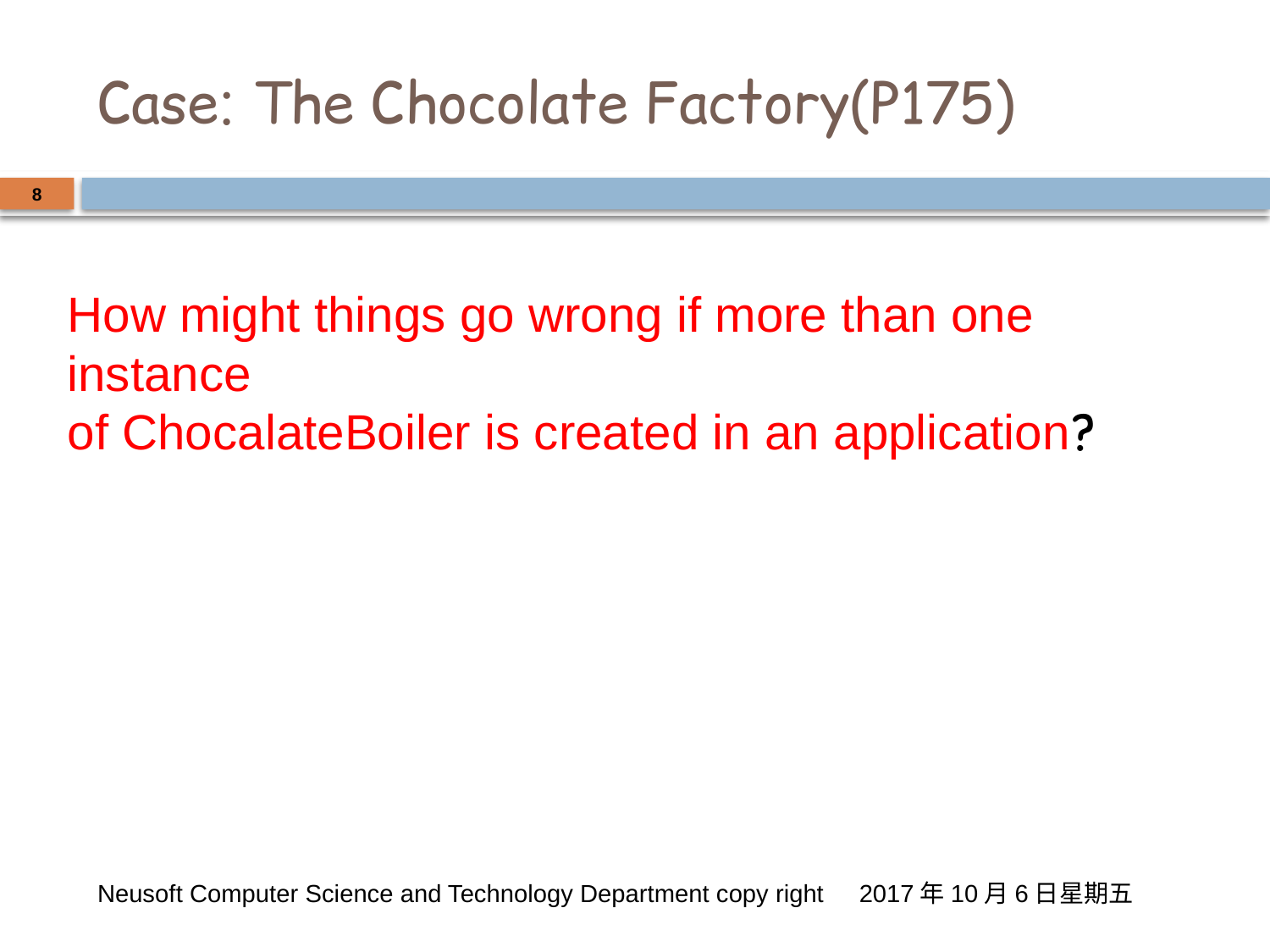

# Case: The Chocolate Factory(P175)
8
How might things go wrong if more than one instance
of ChocalateBoiler is created in an application?
Neusoft Computer Science and Technology Department copy right
2017年10月6日星期五